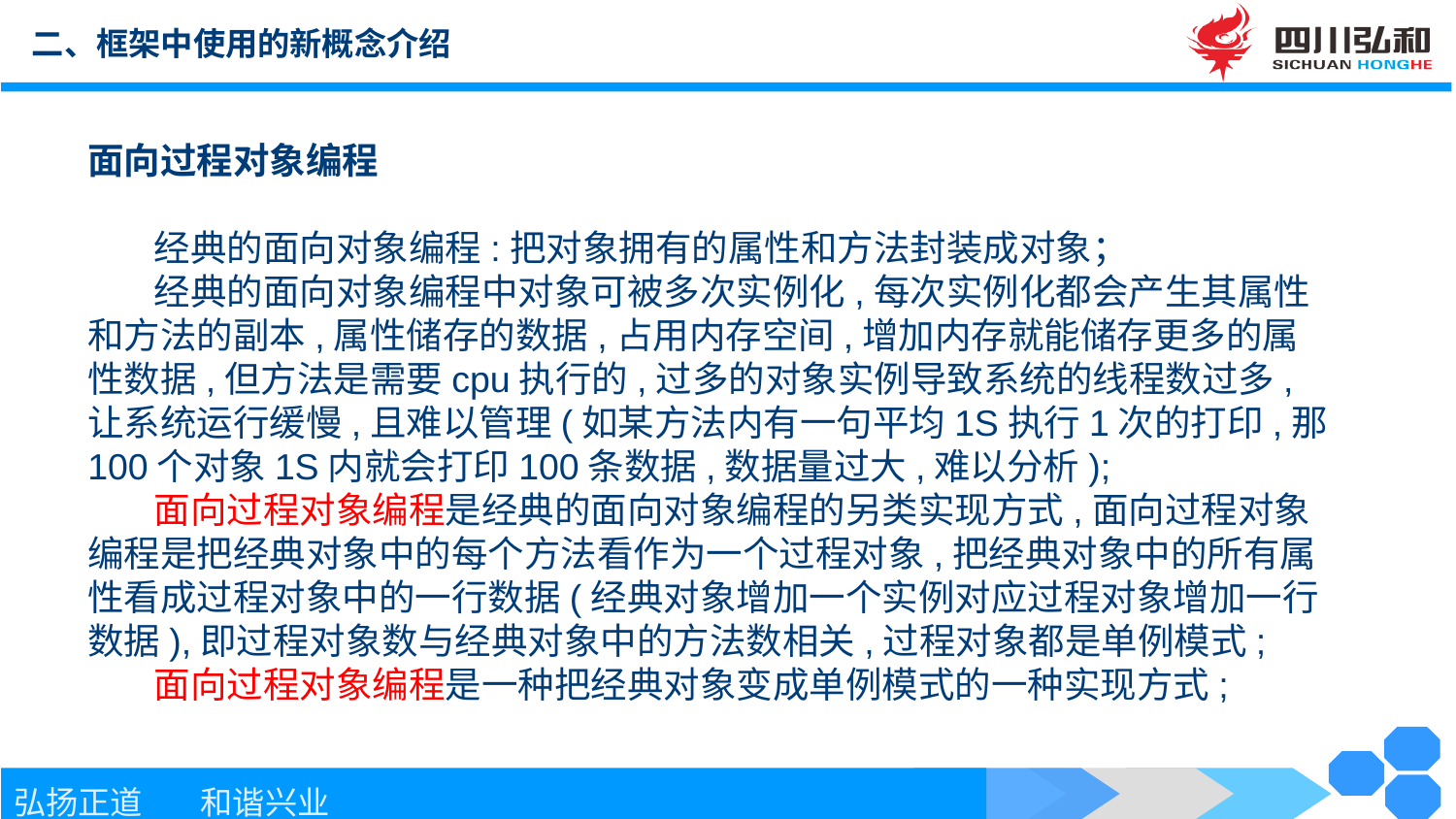

二、框架中使用的新概念介绍

面向过程对象编程

       经典的面向对象编程:把对象拥有的属性和方法封装成对象；
       经典的面向对象编程中对象可被多次实例化,每次实例化都会产生其属性和方法的副本,属性储存的数据,占用内存空间,增加内存就能储存更多的属性数据,但方法是需要cpu执行的,过多的对象实例导致系统的线程数过多,让系统运行缓慢,且难以管理(如某方法内有一句平均1S执行1次的打印,那100个对象1S内就会打印100条数据,数据量过大,难以分析);
       面向过程对象编程是经典的面向对象编程的另类实现方式,面向过程对象编程是把经典对象中的每个方法看作为一个过程对象,把经典对象中的所有属性看成过程对象中的一行数据(经典对象增加一个实例对应过程对象增加一行数据),即过程对象数与经典对象中的方法数相关,过程对象都是单例模式;
       面向过程对象编程是一种把经典对象变成单例模式的一种实现方式;

Suitable for all category, Lorem Ipsum is not simply random text.